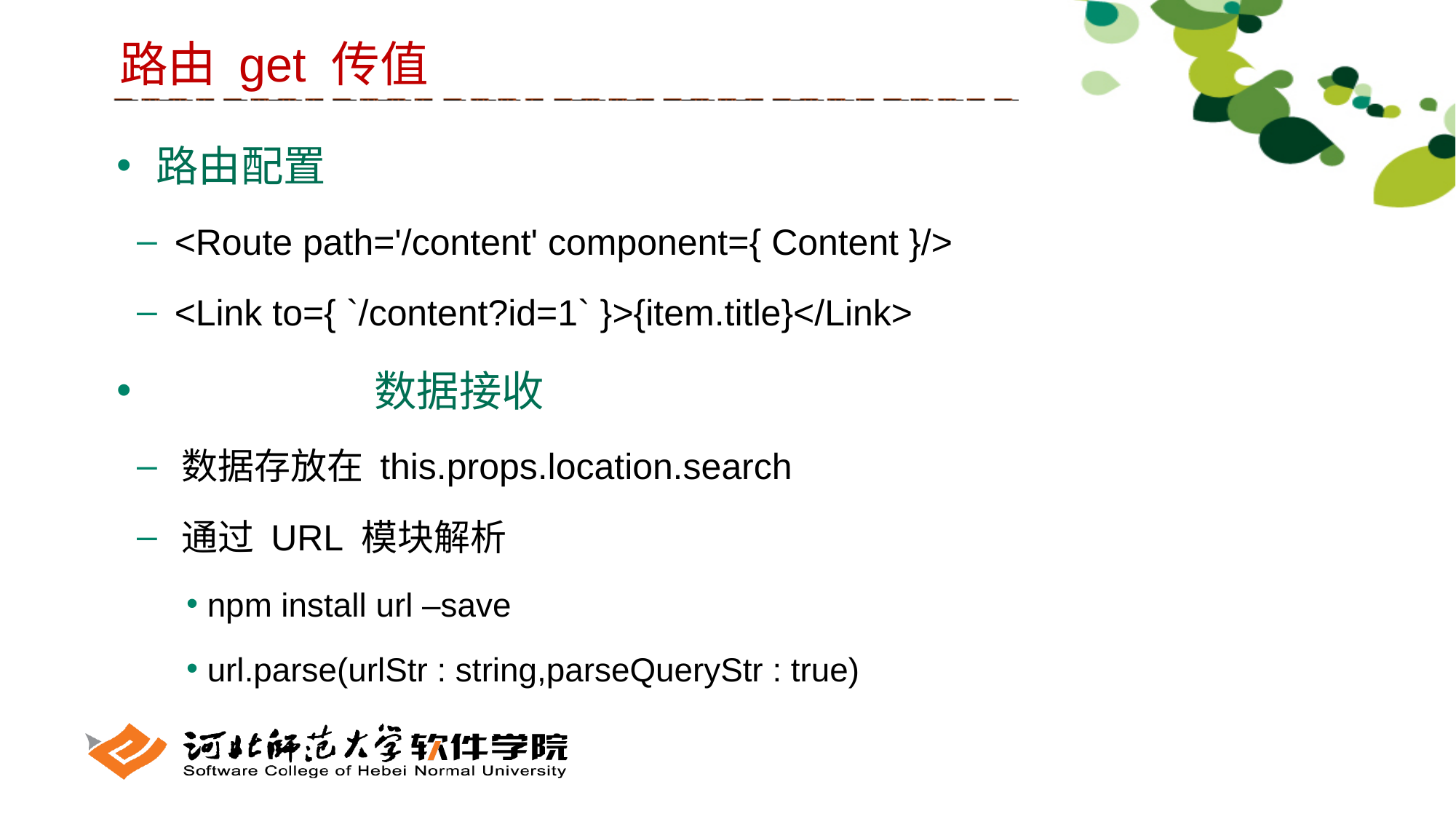

路由 get 传值
 路由配置
 <Route path='/content' component={ Content }/>
 <Link to={ `/content?id=1` }>{item.title}</Link>
		 数据接收
 数据存放在 this.props.location.search
 通过 URL 模块解析
 npm install url –save
 url.parse(urlStr : string,parseQueryStr : true)